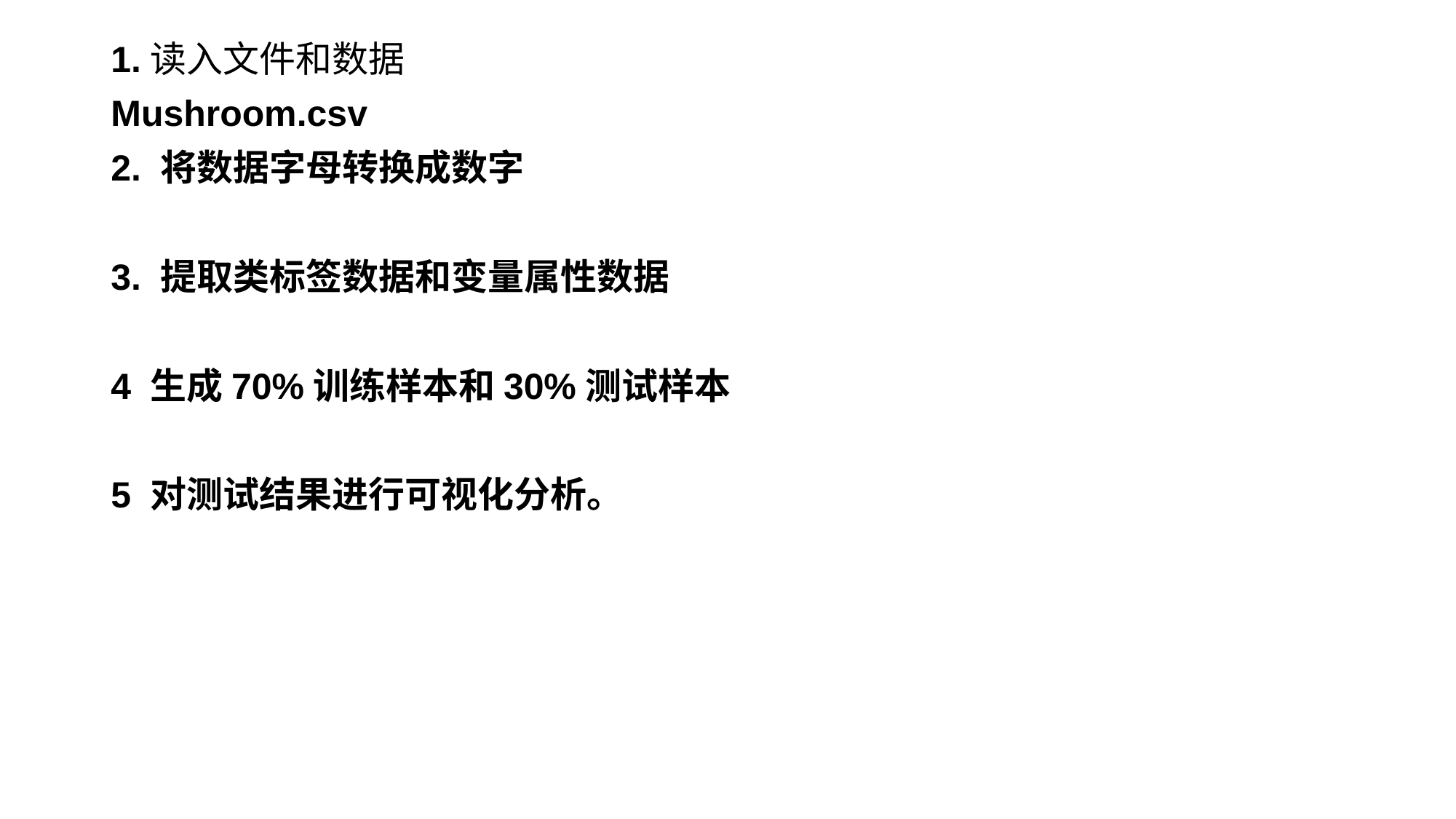

1.读入文件和数据
Mushroom.csv
2. 将数据字母转换成数字

3. 提取类标签数据和变量属性数据

4 生成70%训练样本和30%测试样本

5 对测试结果进行可视化分析。